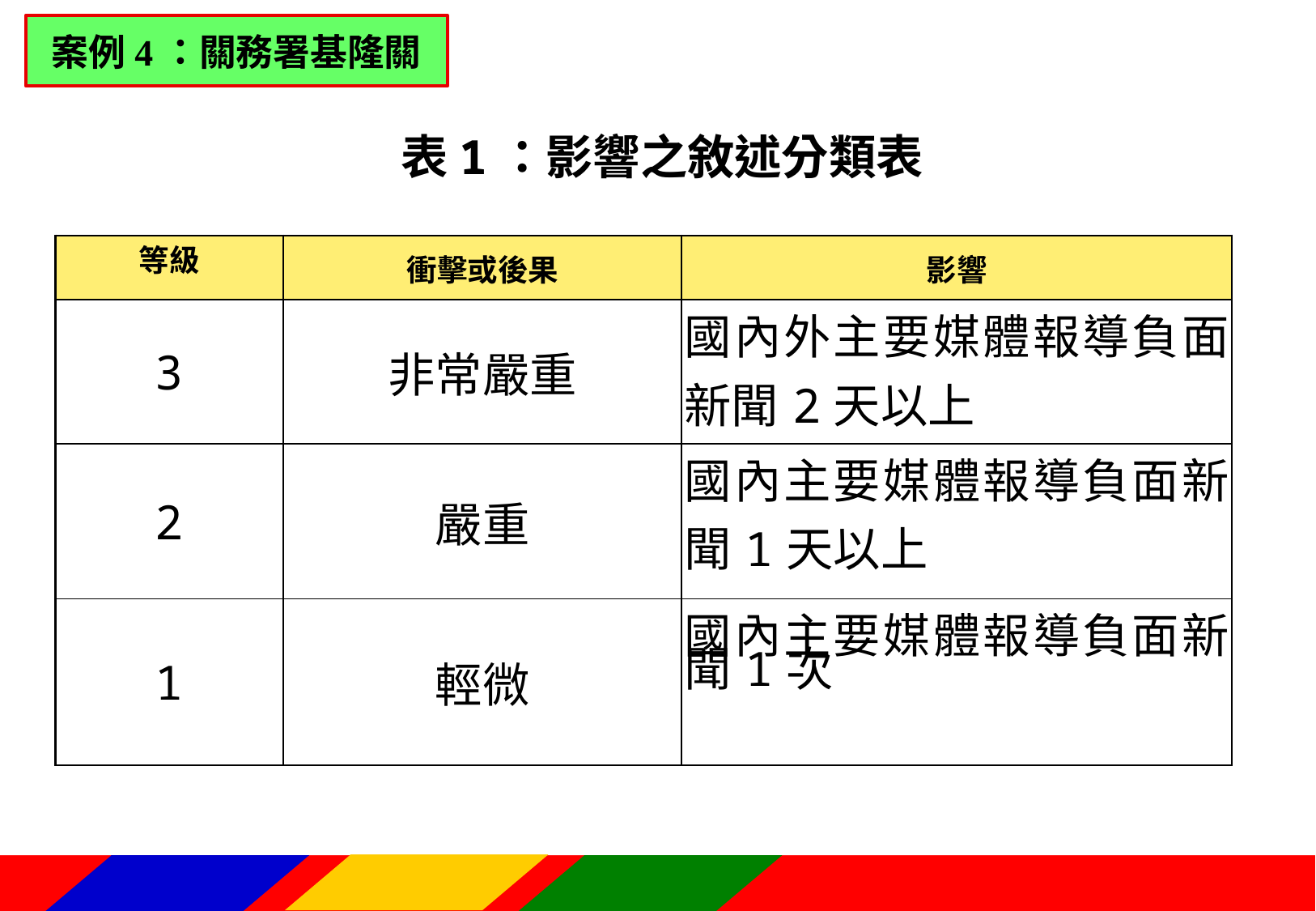

案例4：關務署基隆關
表1：影響之敘述分類表
| 等級 | 衝擊或後果 | 影響 |
| --- | --- | --- |
| 3 | 非常嚴重 | 國內外主要媒體報導負面新聞2天以上 |
| 2 | 嚴重 | 國內主要媒體報導負面新聞1天以上 |
| 1 | 輕微 | 國內主要媒體報導負面新聞1次 |
111